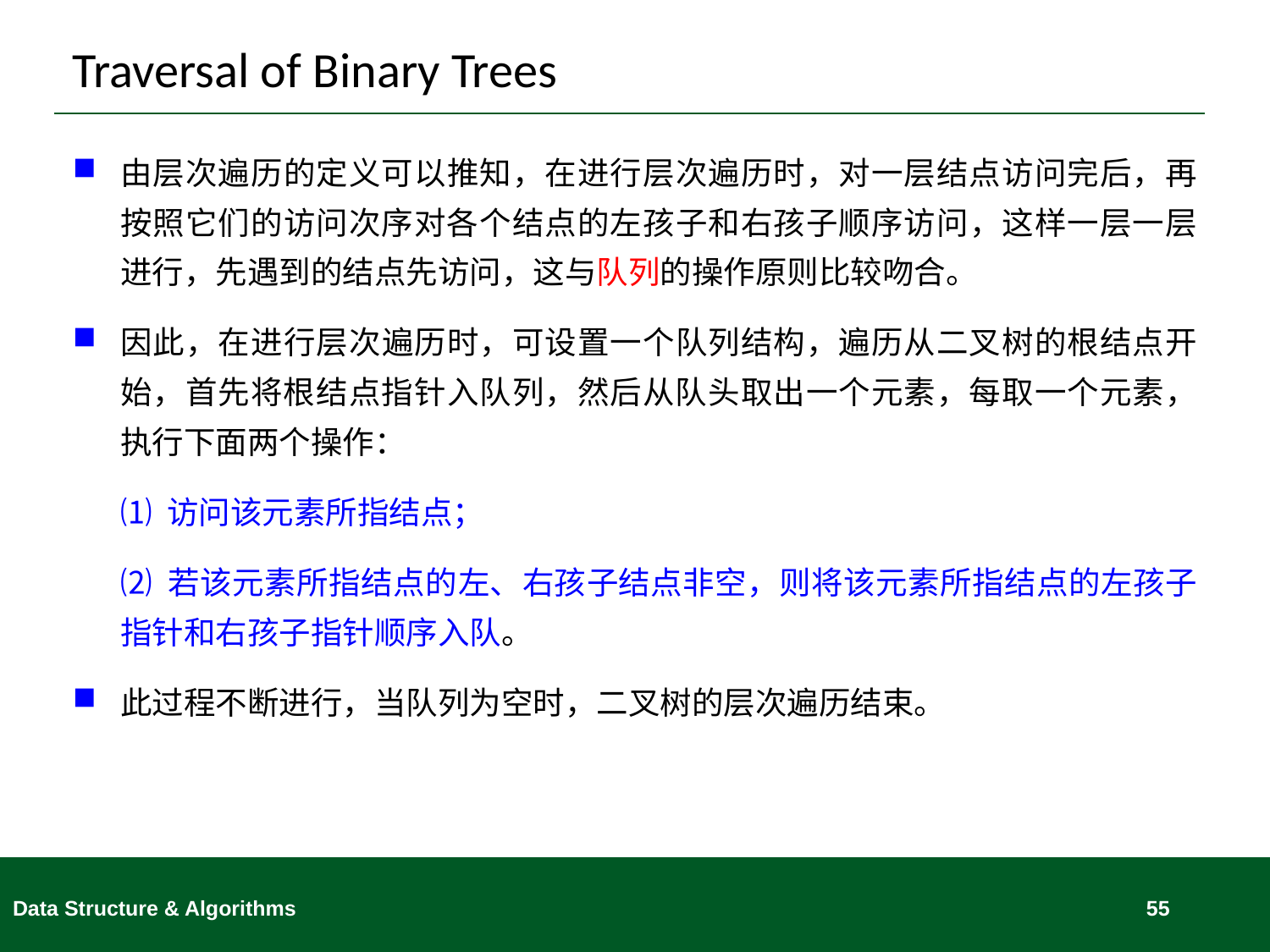

# Traversal of Binary Trees
由层次遍历的定义可以推知，在进行层次遍历时，对一层结点访问完后，再按照它们的访问次序对各个结点的左孩子和右孩子顺序访问，这样一层一层进行，先遇到的结点先访问，这与队列的操作原则比较吻合。
因此，在进行层次遍历时，可设置一个队列结构，遍历从二叉树的根结点开始，首先将根结点指针入队列，然后从队头取出一个元素，每取一个元素，执行下面两个操作：
	⑴ 访问该元素所指结点；
	⑵ 若该元素所指结点的左、右孩子结点非空，则将该元素所指结点的左孩子指针和右孩子指针顺序入队。
此过程不断进行，当队列为空时，二叉树的层次遍历结束。
Data Structure & Algorithms
55